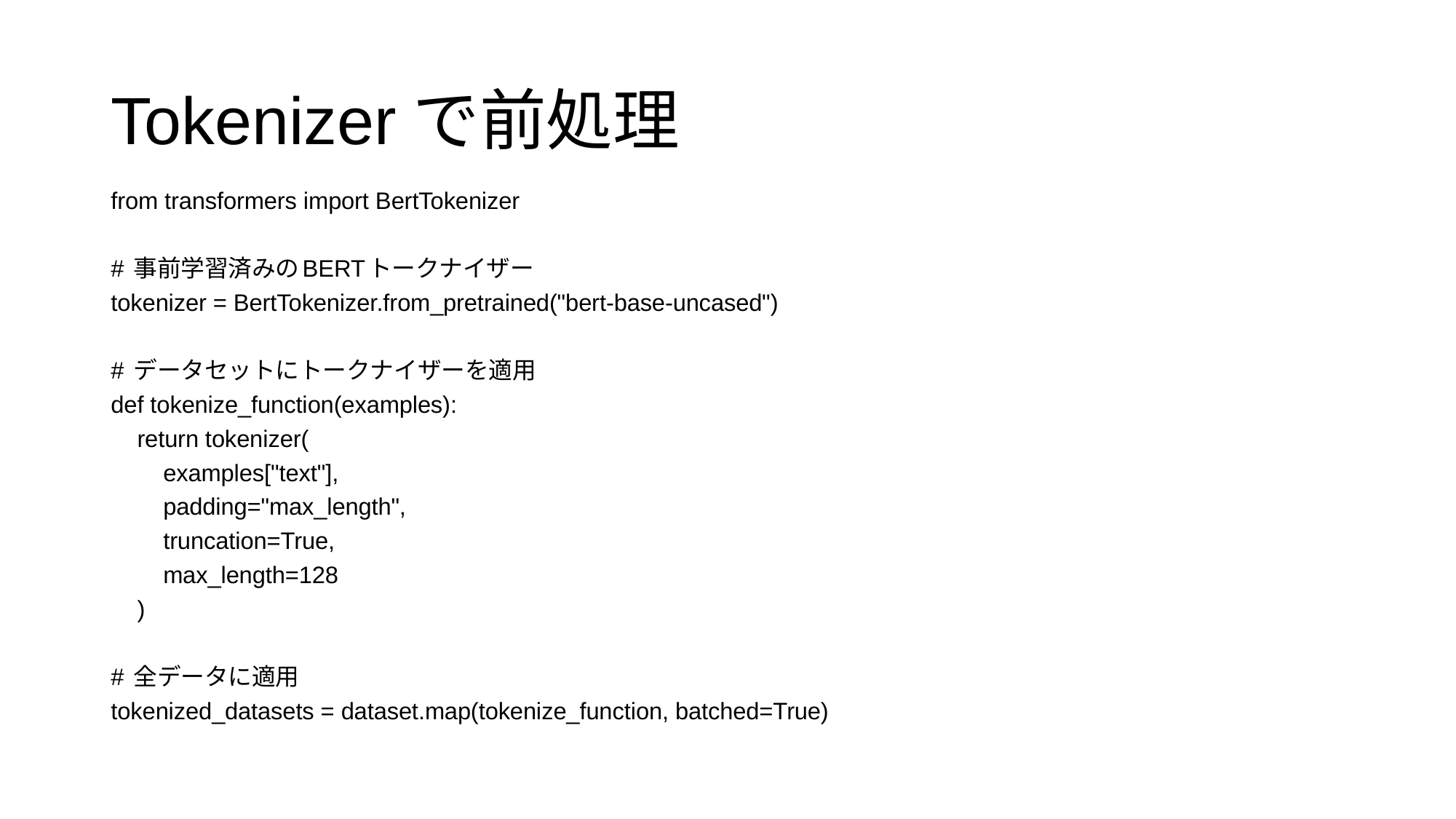

# Tokenizerで前処理
from transformers import BertTokenizer

# 事前学習済みのBERTトークナイザー
tokenizer = BertTokenizer.from_pretrained("bert-base-uncased")

# データセットにトークナイザーを適用
def tokenize_function(examples):
    return tokenizer(
        examples["text"],
        padding="max_length",
        truncation=True,
        max_length=128
    )

# 全データに適用
tokenized_datasets = dataset.map(tokenize_function, batched=True)